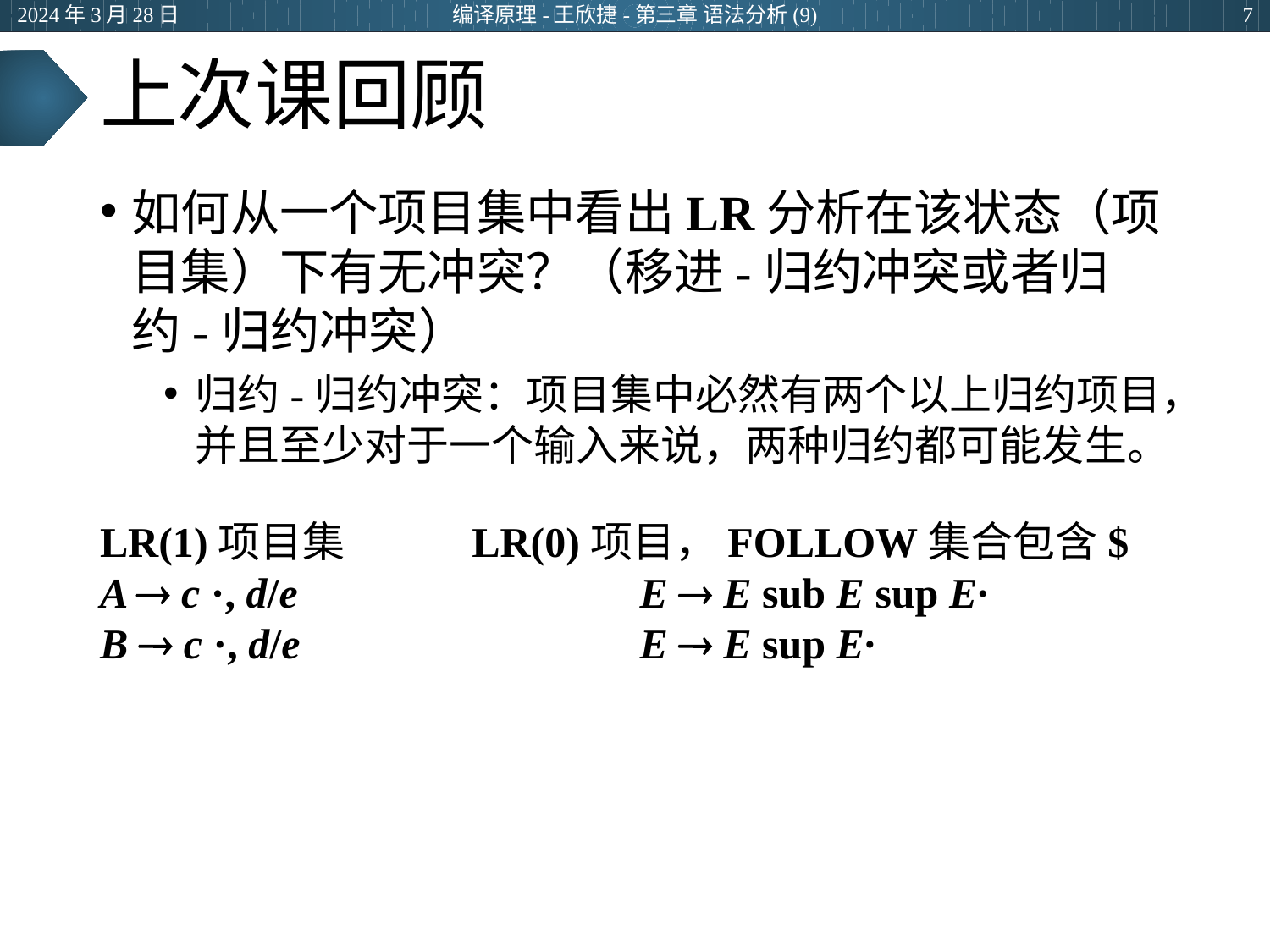

2024年3月28日
编译原理-王欣捷-第三章 语法分析(9)
7
# 上次课回顾
如何从一个项目集中看出LR分析在该状态（项目集）下有无冲突？（移进-归约冲突或者归约-归约冲突）
归约-归约冲突：项目集中必然有两个以上归约项目，并且至少对于一个输入来说，两种归约都可能发生。

LR(1)项目集	        LR(0)项目，FOLLOW集合包含$
A → c ·, d/e 			E → E sub E sup E·
B → c ·, d/e 			E → E sup E·